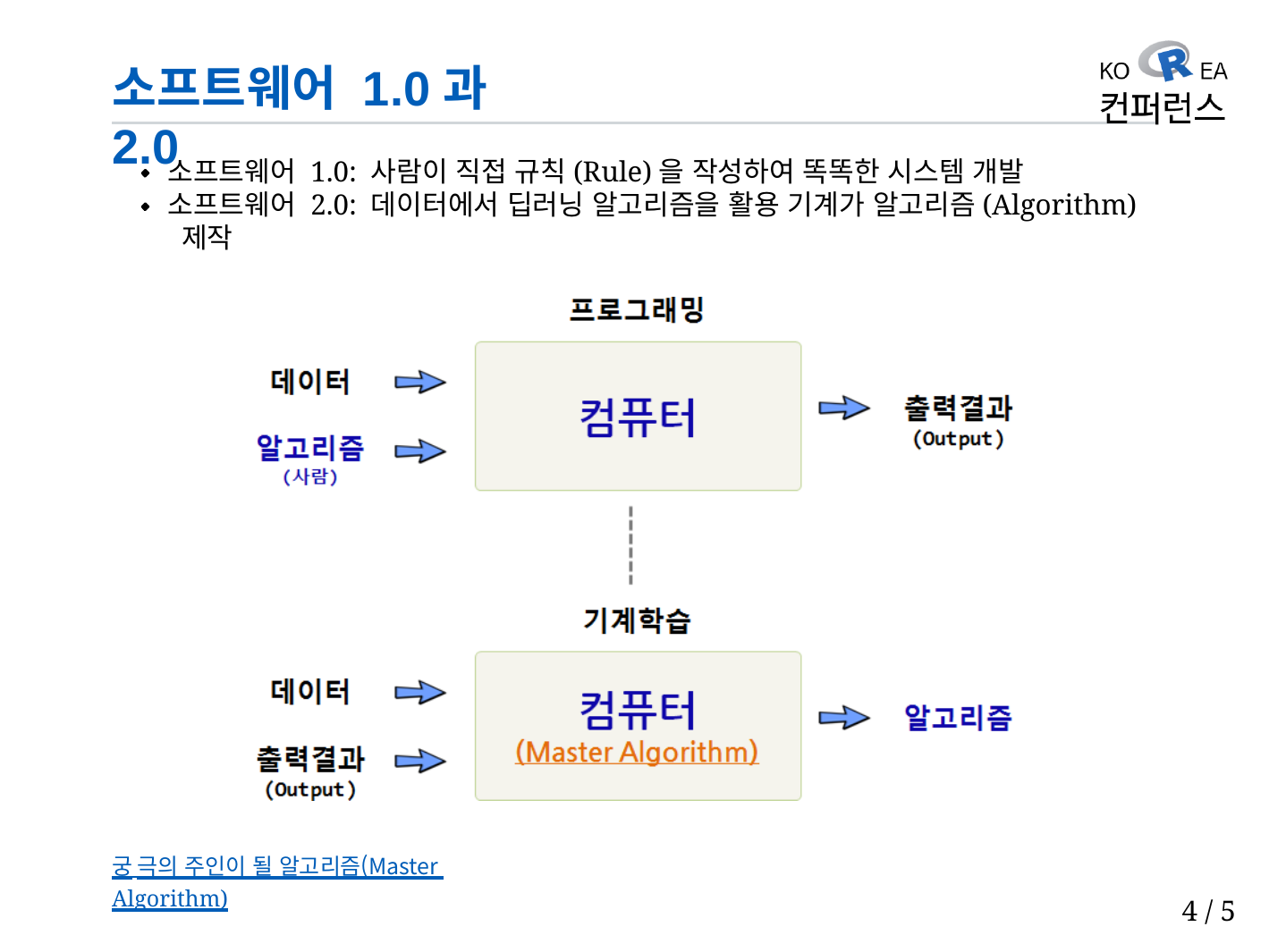

소프트웨어 1.0과 2.0
소프트웨어 1.0: 사람이 직접 규칙(Rule)을 작성하여 똑똑한 시스템 개발  소프트웨어 2.0: 데이터에서 딥러닝 알고리즘을 활용 기계가 알고리즘(Algorithm)  제작

궁 극의 주인이 될 알고리즘(Master Algorithm)
4 / 5